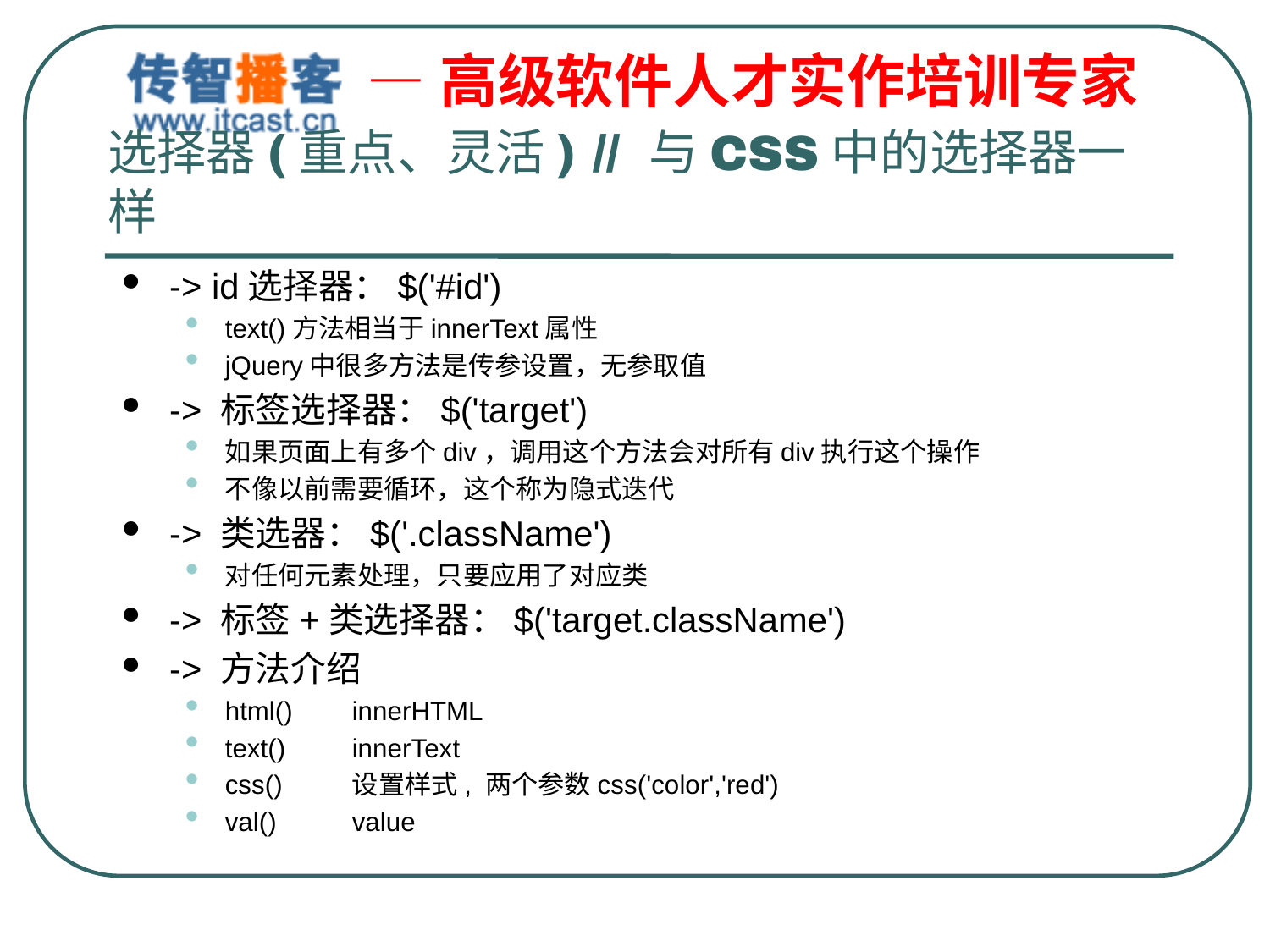

# 选择器(重点、灵活) // 与CSS中的选择器一样
-> id选择器：$('#id')
text()方法相当于innerText属性
jQuery中很多方法是传参设置，无参取值
-> 标签选择器：$('target')
如果页面上有多个div，调用这个方法会对所有div执行这个操作
不像以前需要循环，这个称为隐式迭代
-> 类选器：$('.className')
对任何元素处理，只要应用了对应类
-> 标签+类选择器：$('target.className')
-> 方法介绍
html()	innerHTML
text()	innerText
css()	设置样式, 两个参数css('color','red')
val()	value